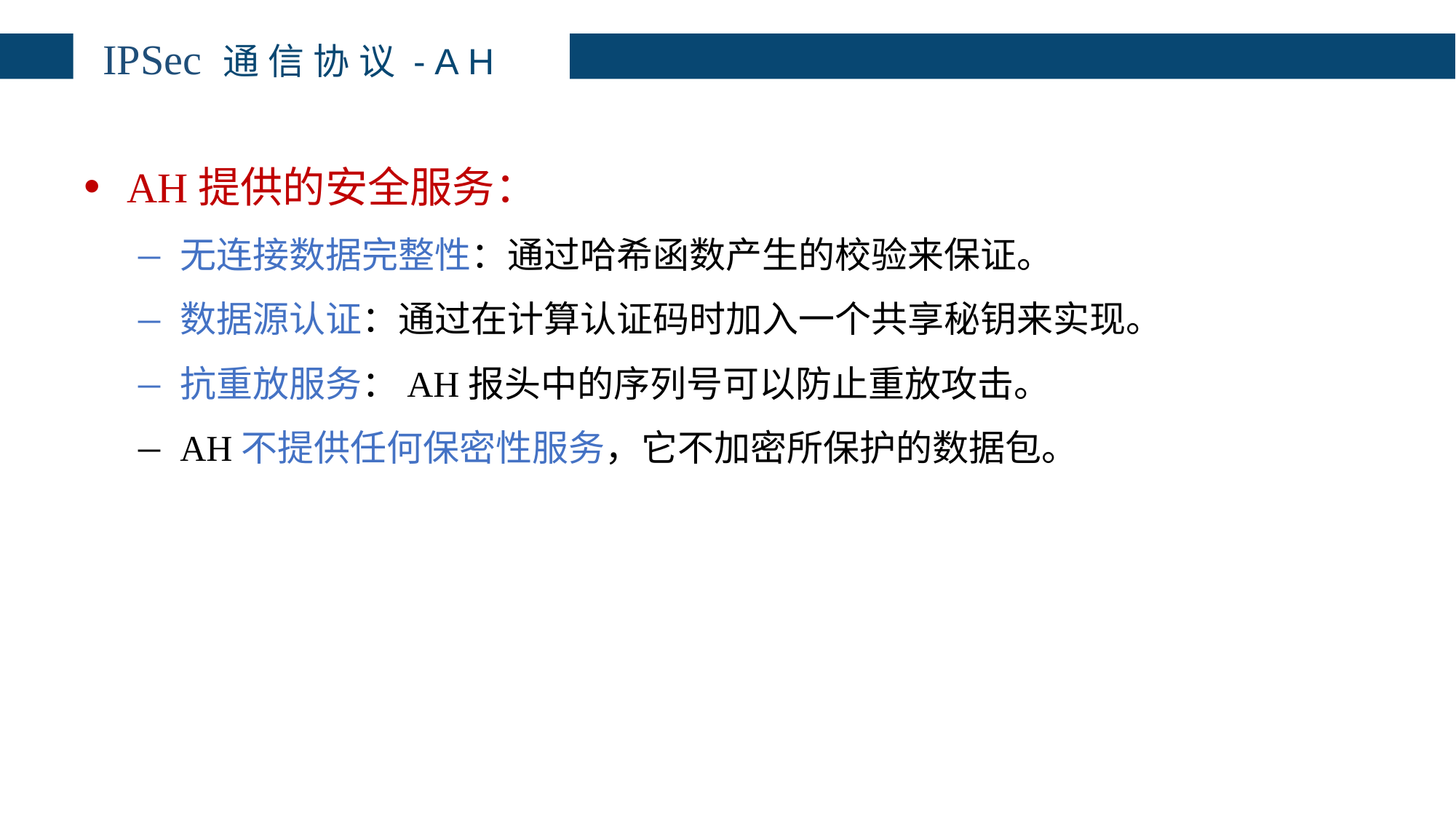

# IPSec 通信协议-AH

AH提供的安全服务：
无连接数据完整性：通过哈希函数产生的校验来保证。
数据源认证：通过在计算认证码时加入一个共享秘钥来实现。
抗重放服务：AH报头中的序列号可以防止重放攻击。
AH不提供任何保密性服务，它不加密所保护的数据包。